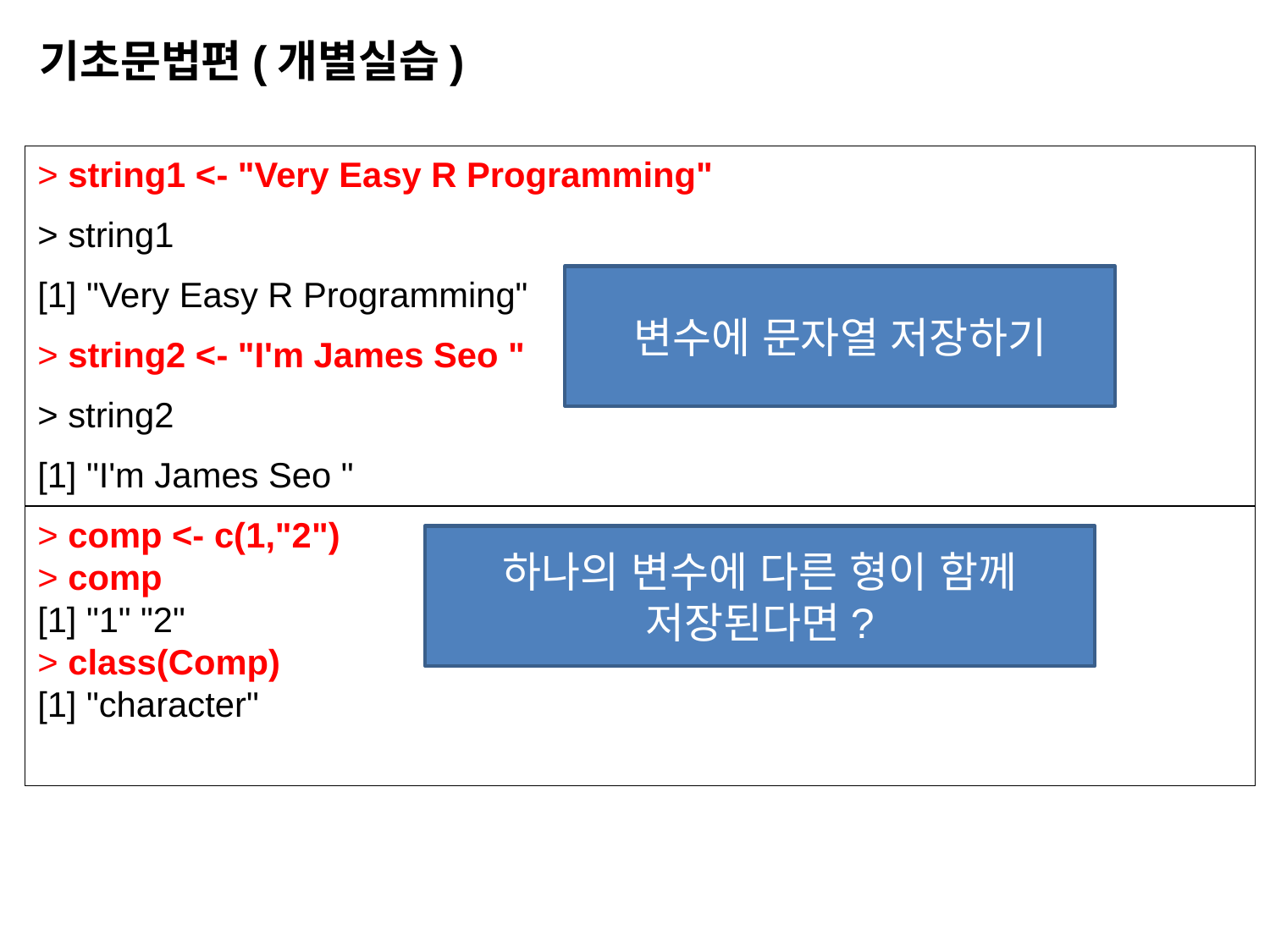

기초문법편(개별실습)
> string1 <- "Very Easy R Programming"
> string1
[1] "Very Easy R Programming"
> string2 <- "I'm James Seo "
> string2
[1] "I'm James Seo "
변수에 문자열 저장하기
> comp <- c(1,"2")
> comp
[1] "1" "2"
> class(Comp)
[1] "character"
하나의 변수에 다른 형이 함께 저장된다면?